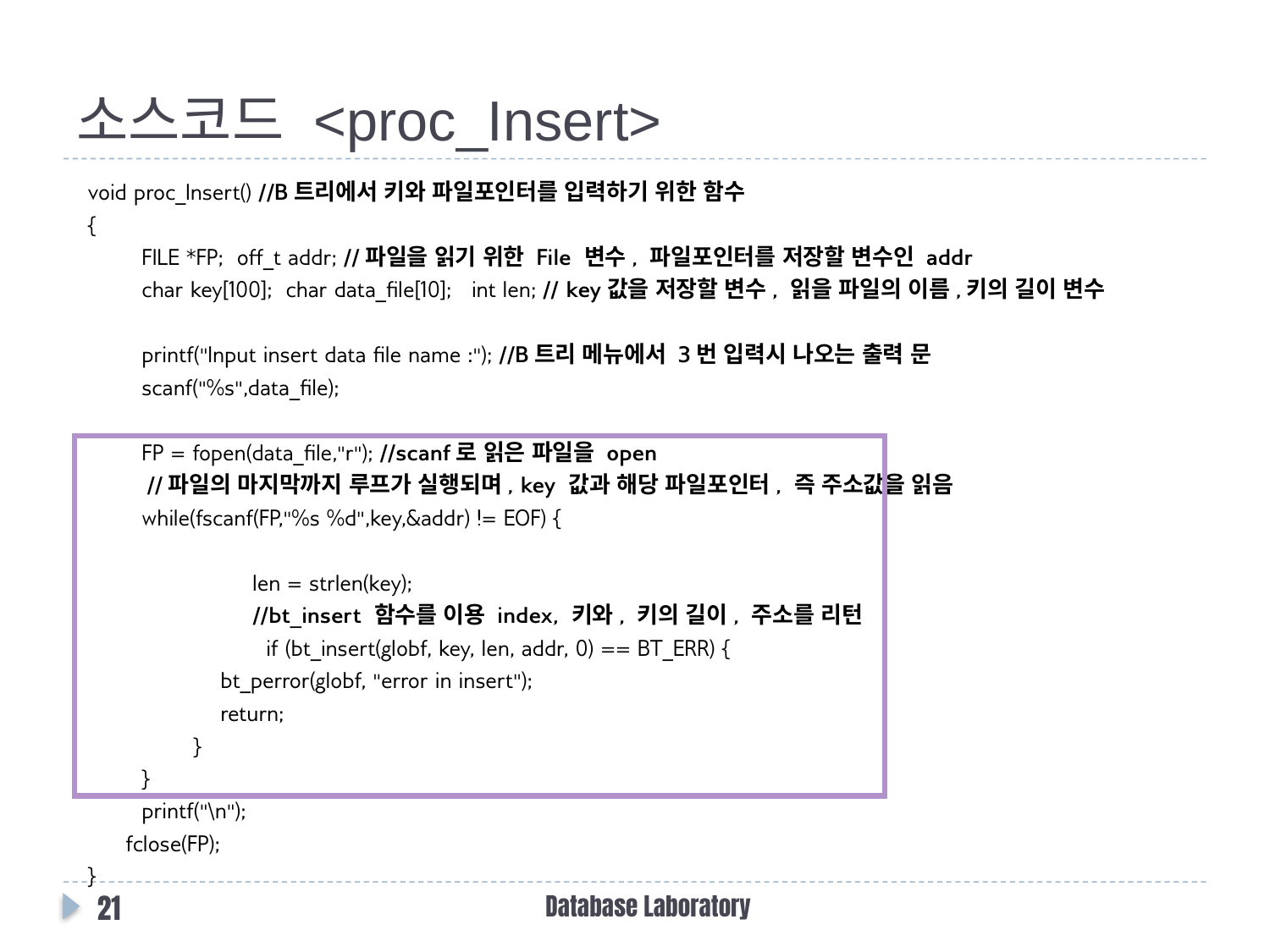

# 소스코드 <proc_Insert>
void proc_Insert() //B트리에서 키와 파일포인터를 입력하기 위한 함수
{
        FILE *FP;  off_t addr; //파일을 읽기 위한 File 변수, 파일포인터를 저장할 변수인 addr
        char key[100];  char data_file[10];   int len; // key값을 저장할 변수, 읽을 파일의 이름,키의 길이 변수

        printf("Input insert data file name :"); //B트리 메뉴에서 3번 입력시 나오는 출력 문
        scanf("%s",data_file);

        FP = fopen(data_file,"r"); //scanf로 읽은 파일을 open
        //파일의 마지막까지 루프가 실행되며, key 값과 해당 파일포인터, 즉 주소값을 읽음
        while(fscanf(FP,"%s %d",key,&addr) != EOF) {

	  	len = strlen(key);
		//bt_insert 함수를 이용 index, 키와, 키의 길이, 주소를 리턴
		  if (bt_insert(globf, key, len, addr, 0) == BT_ERR) {
	              bt_perror(globf, "error in insert");
	              return;
	          }
        }
        printf("\n");
	fclose(FP);
}